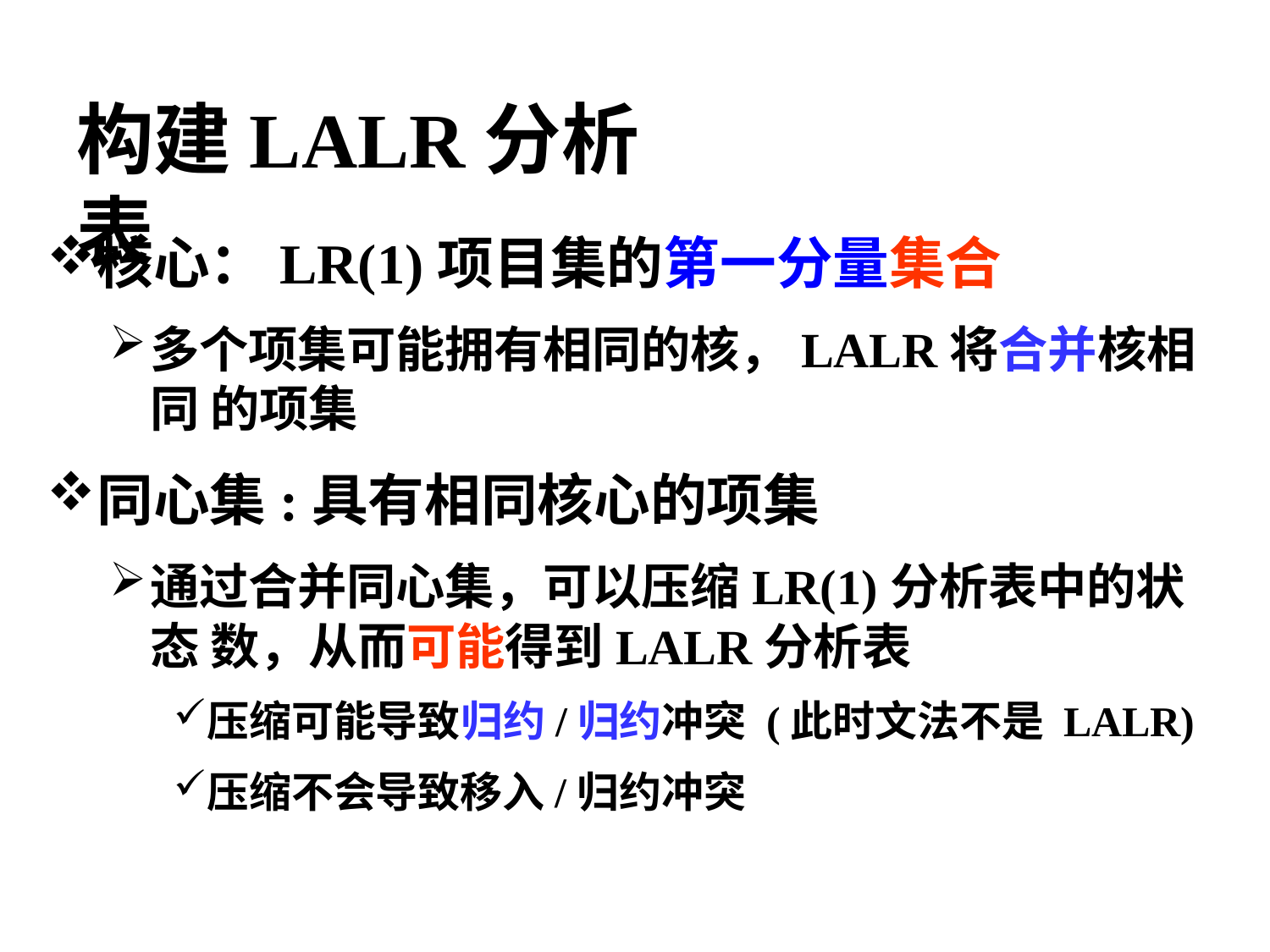

# 构建LALR分析表
核心：LR(1)项目集的第一分量集合
多个项集可能拥有相同的核，LALR将合并核相同 的项集
同心集:具有相同核心的项集
通过合并同心集，可以压缩LR(1)分析表中的状态 数，从而可能得到LALR分析表
压缩可能导致归约/归约冲突 (此时文法不是 LALR)
压缩不会导致移入/归约冲突